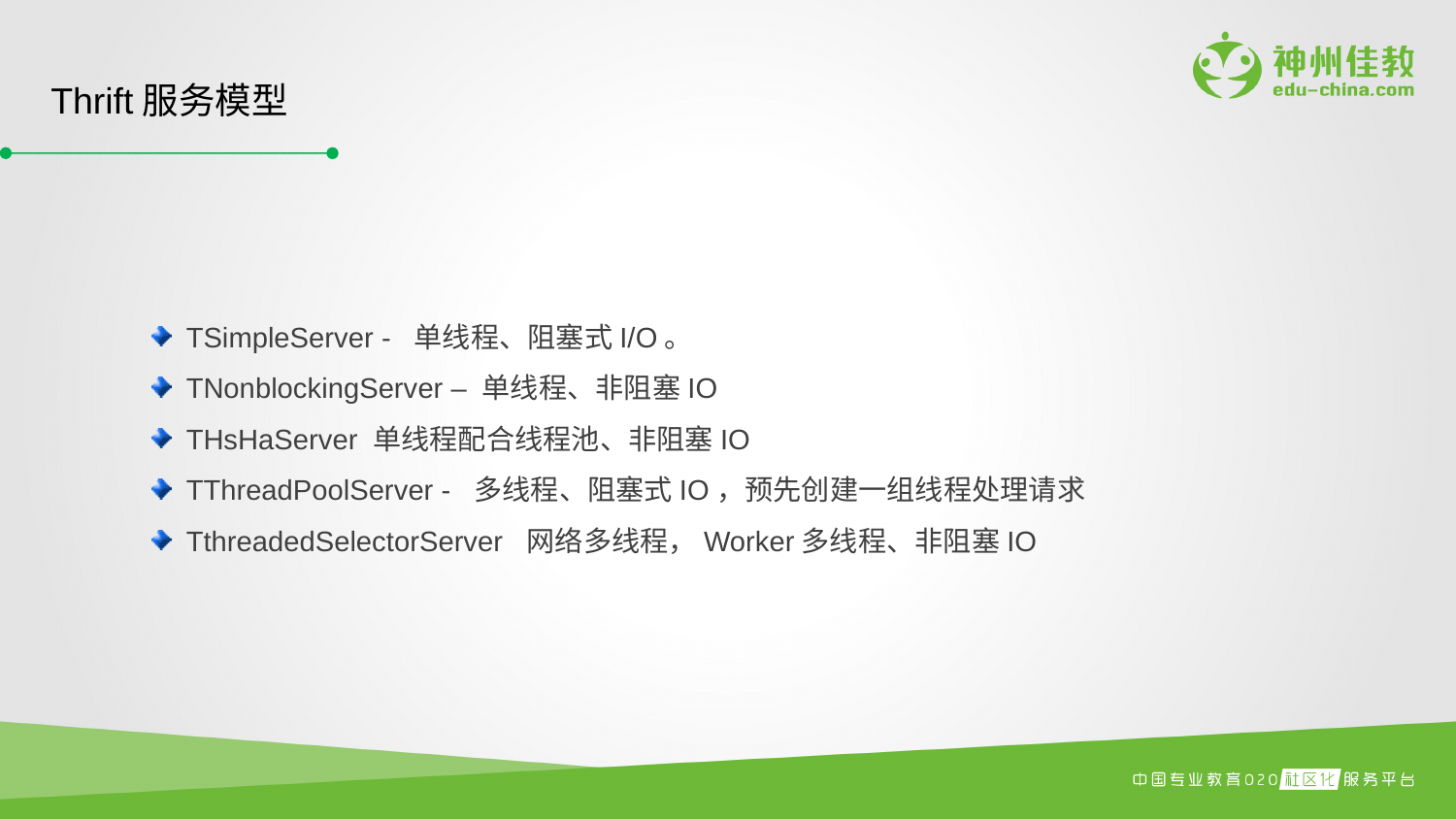

Thrift服务模型

TSimpleServer -  单线程、阻塞式I/O。
TNonblockingServer – 单线程、非阻塞IO
THsHaServer 单线程配合线程池、非阻塞IO
TThreadPoolServer -  多线程、阻塞式IO，预先创建一组线程处理请求
TthreadedSelectorServer  网络多线程，Worker多线程、非阻塞IO